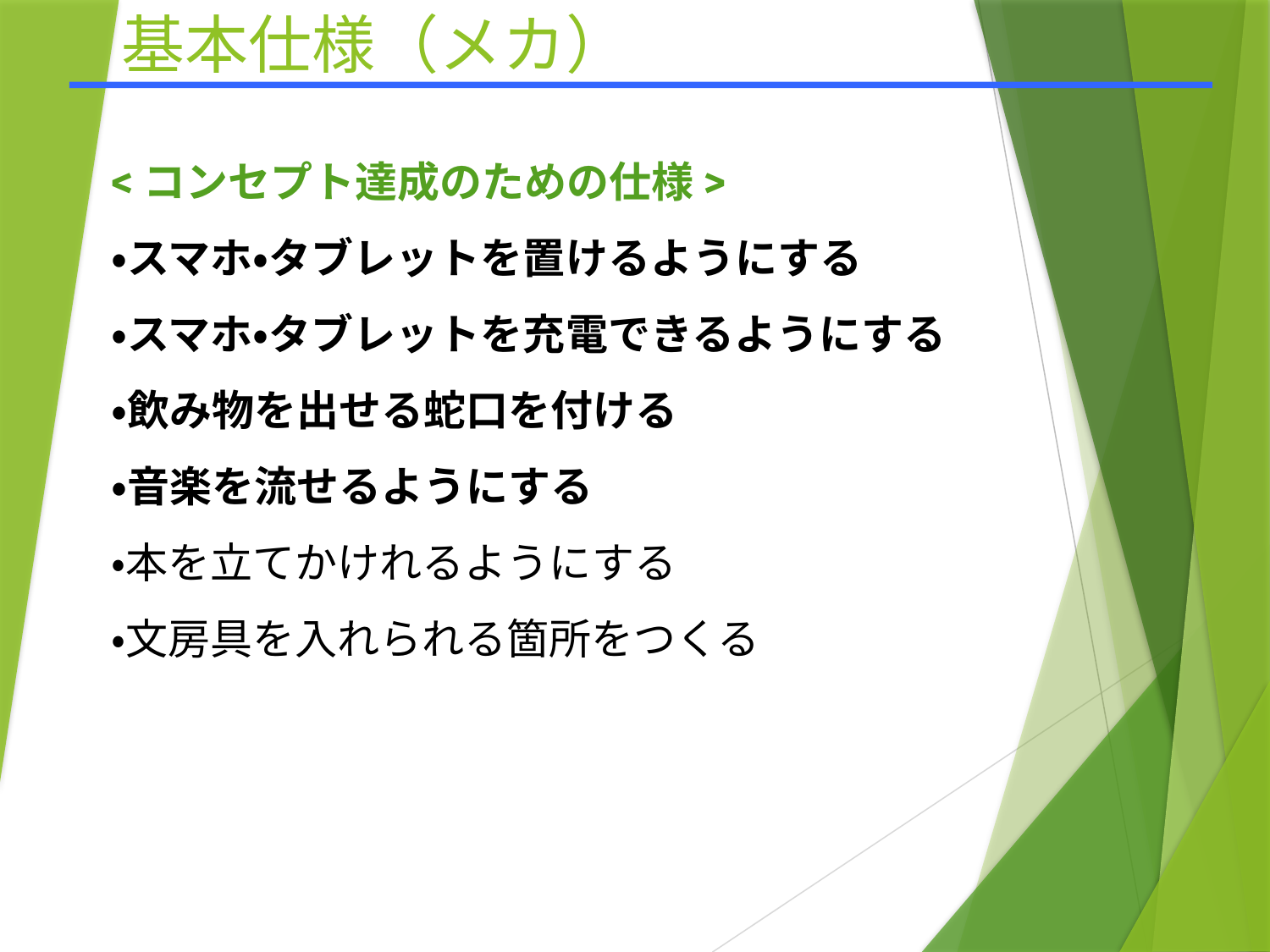

# 基本仕様（メカ）

<コンセプト達成のための仕様>
・スマホ・タブレットを置けるようにする
・スマホ・タブレットを充電できるようにする
・飲み物を出せる蛇口を付ける
・音楽を流せるようにする
・本を立てかけれるようにする
・文房具を入れられる箇所をつくる